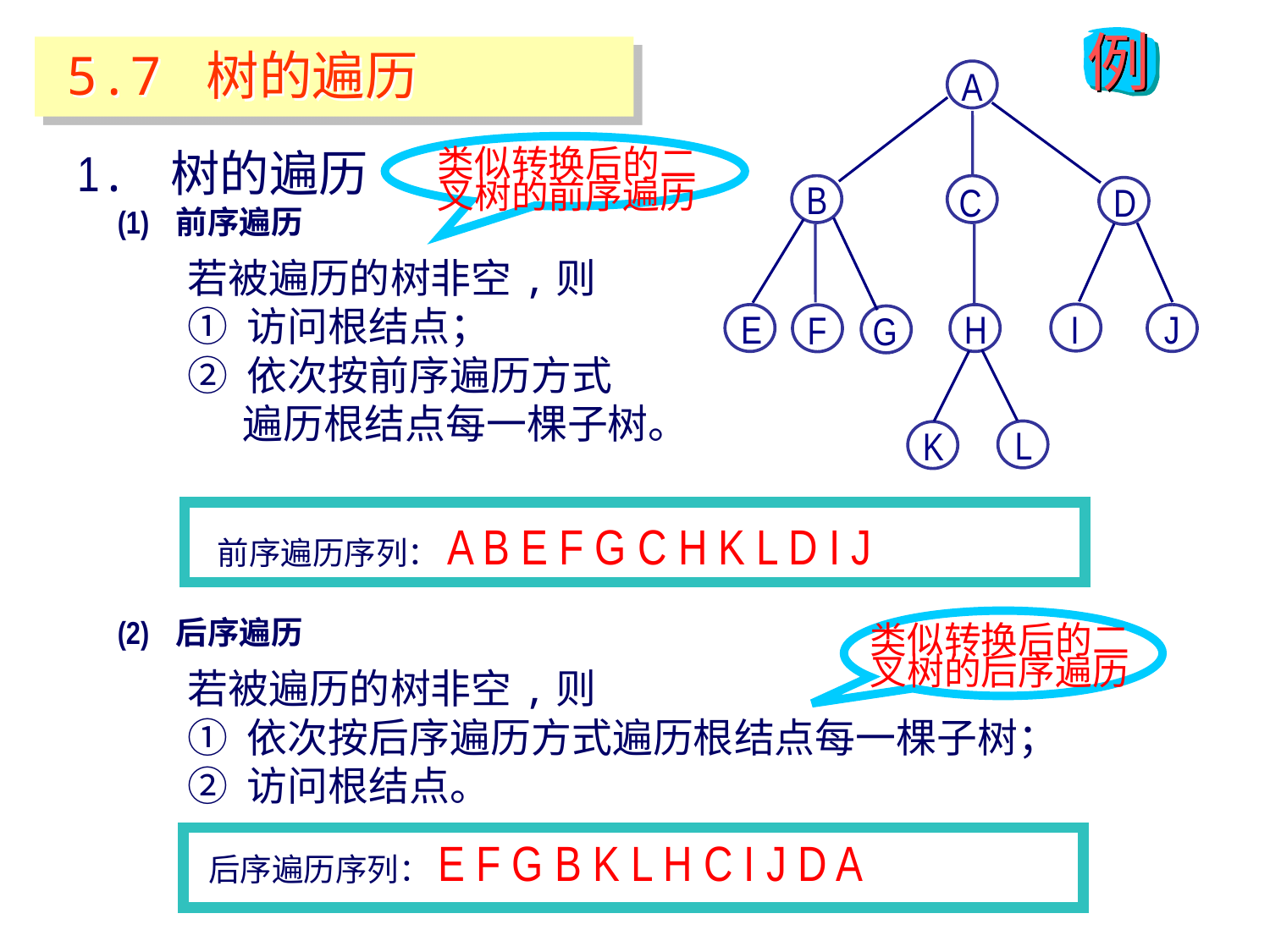

例

A

B
C
D

E
H
J
I
F
G

L
K

5.7 树的遍历

1. 树的遍历

类似转换后的二
叉树的前序遍历
(1) 前序遍历
若被遍历的树非空,则
① 访问根结点；
② 依次按前序遍历方式
     遍历根结点每一棵子树。

前序遍历序列：A B E F G C H K L D I J
(2) 后序遍历

类似转换后的二
叉树的后序遍历
若被遍历的树非空,则
① 依次按后序遍历方式遍历根结点每一棵子树；
② 访问根结点。
后序遍历序列：E F G B K L H C I J D A